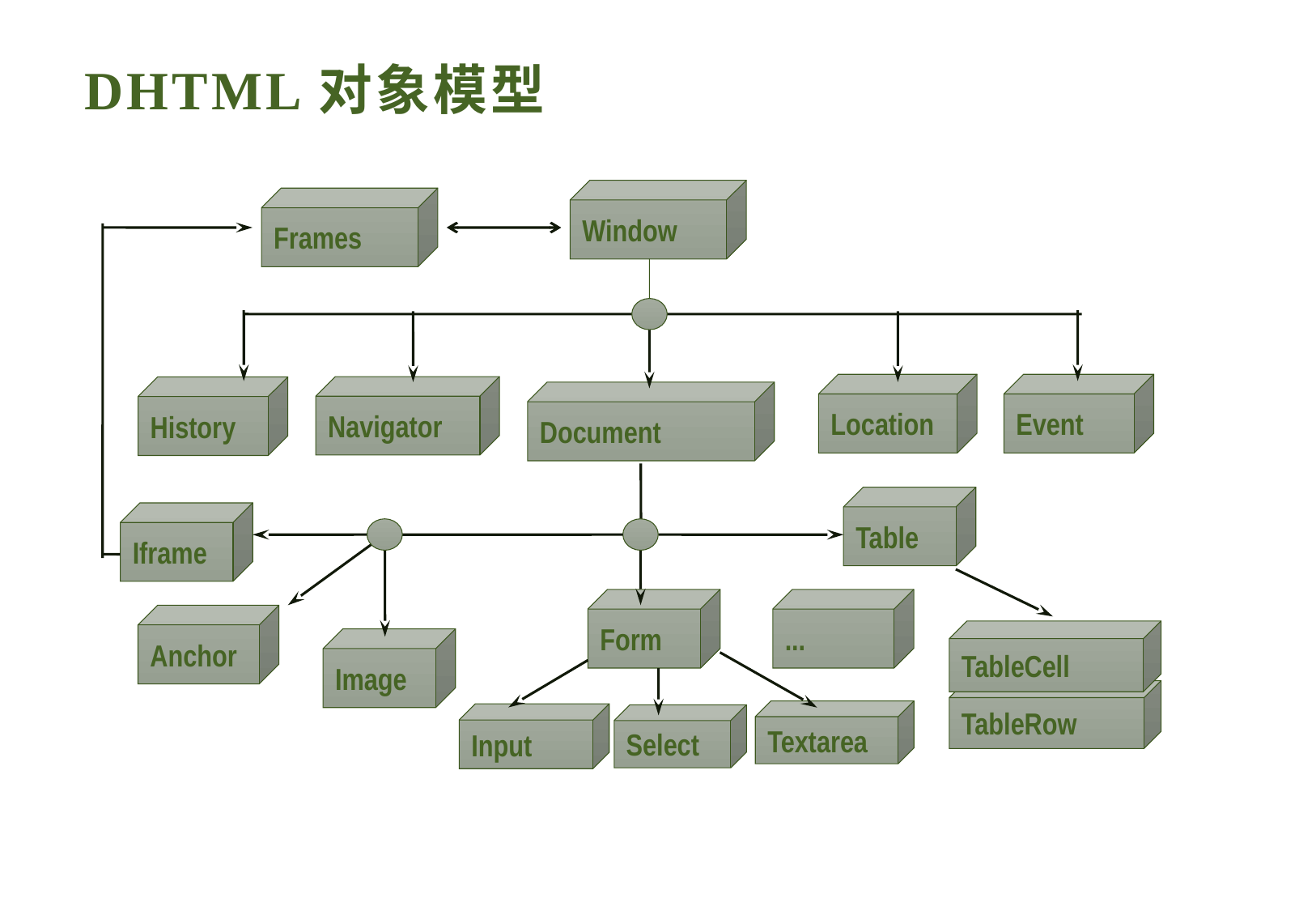

# DHTML对象模型

Window
Frames

Location
Event
Navigator
History
Document

Table
Iframe

TableCell
TableRow
Form
...
Anchor
Image

Textarea
Input
Select